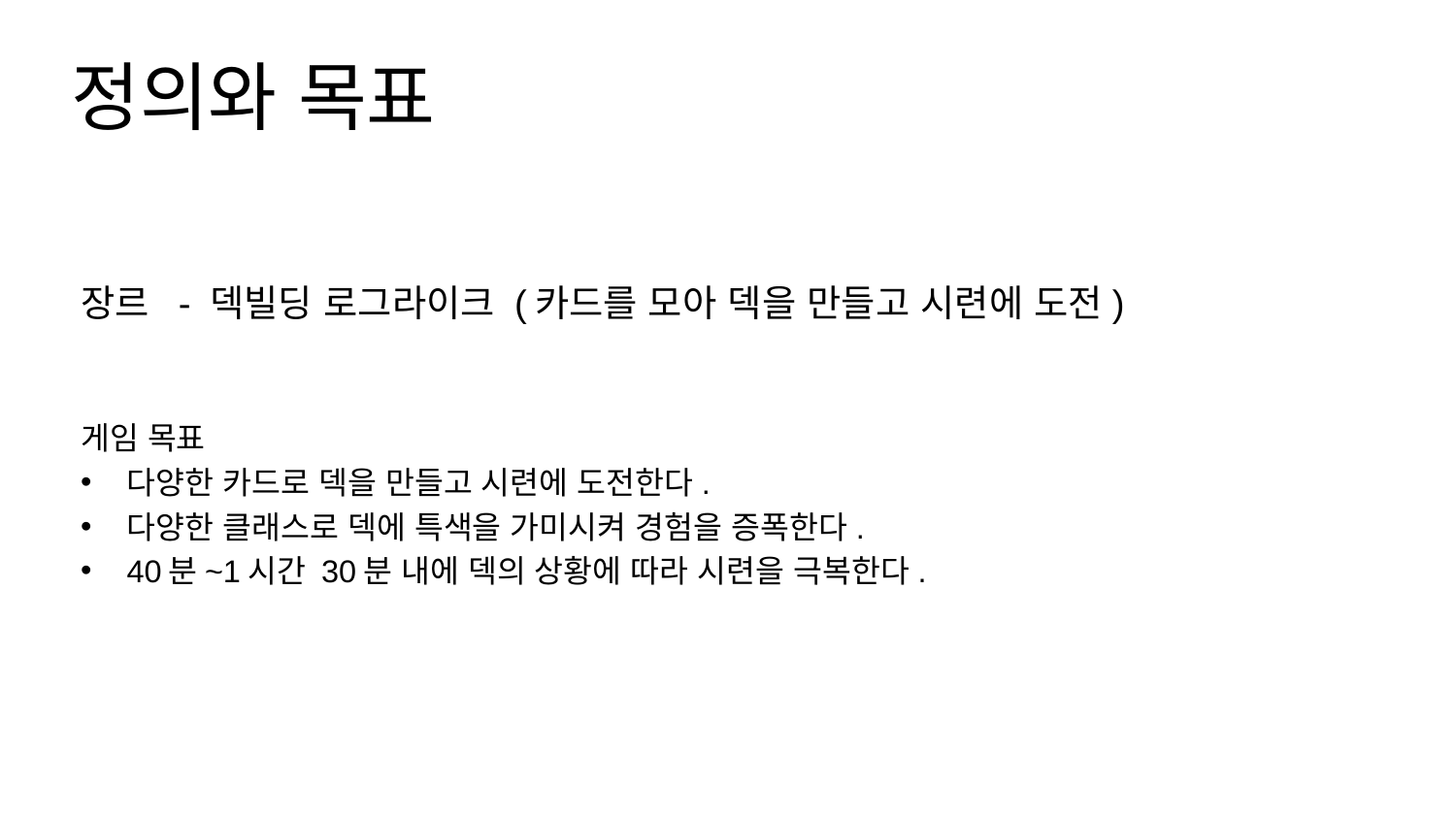

정의와 목표
장르  - 덱빌딩 로그라이크 (카드를 모아 덱을 만들고 시련에 도전)

게임 목표
다양한 카드로 덱을 만들고 시련에 도전한다.
다양한 클래스로 덱에 특색을 가미시켜 경험을 증폭한다.
40분~1시간 30분 내에 덱의 상황에 따라 시련을 극복한다.